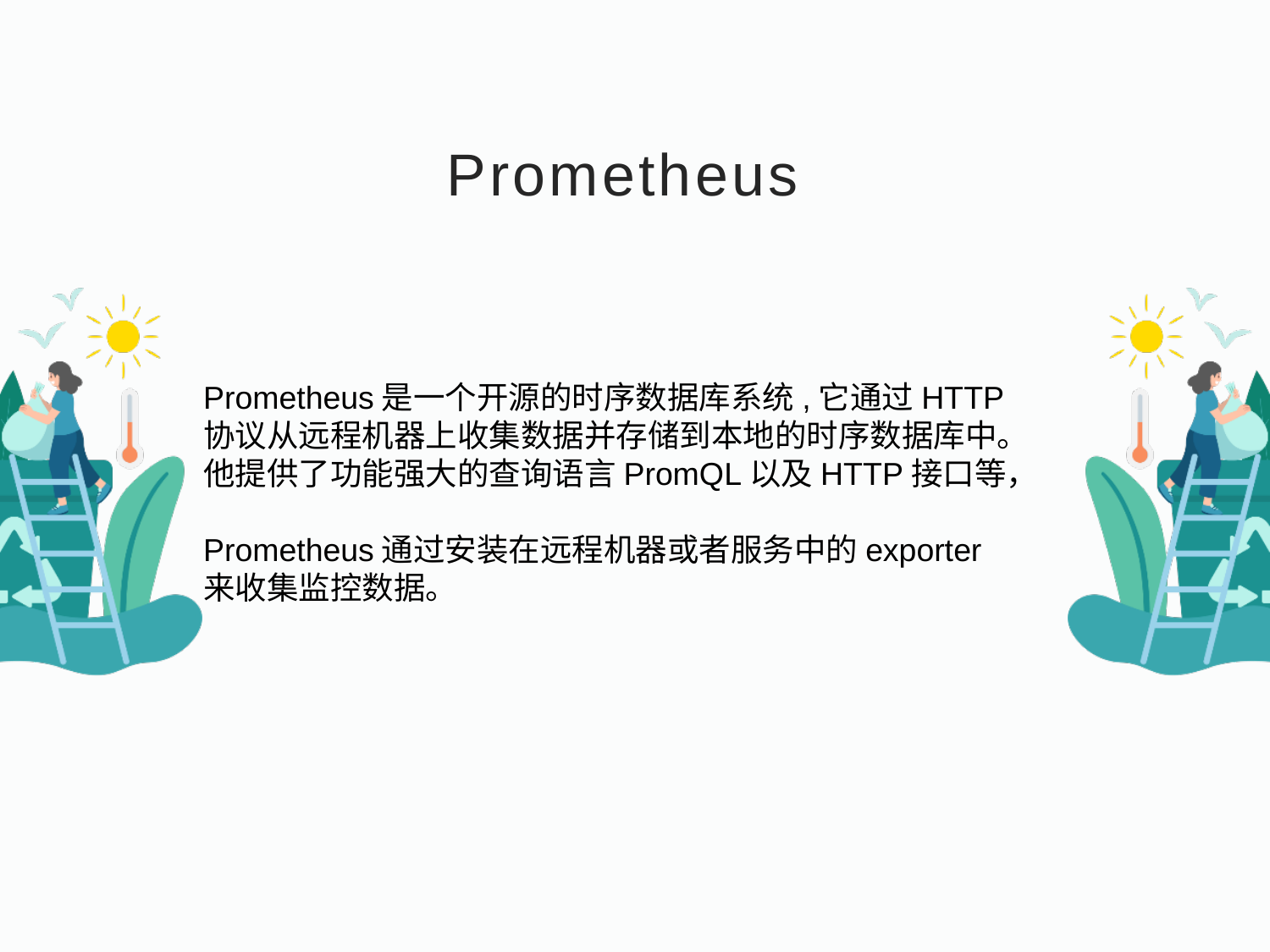

# Prometheus
Prometheus是一个开源的时序数据库系统,它通过HTTP协议从远程机器上收集数据并存储到本地的时序数据库中。他提供了功能强大的查询语言PromQL以及HTTP接口等，

Prometheus通过安装在远程机器或者服务中的exporter来收集监控数据。